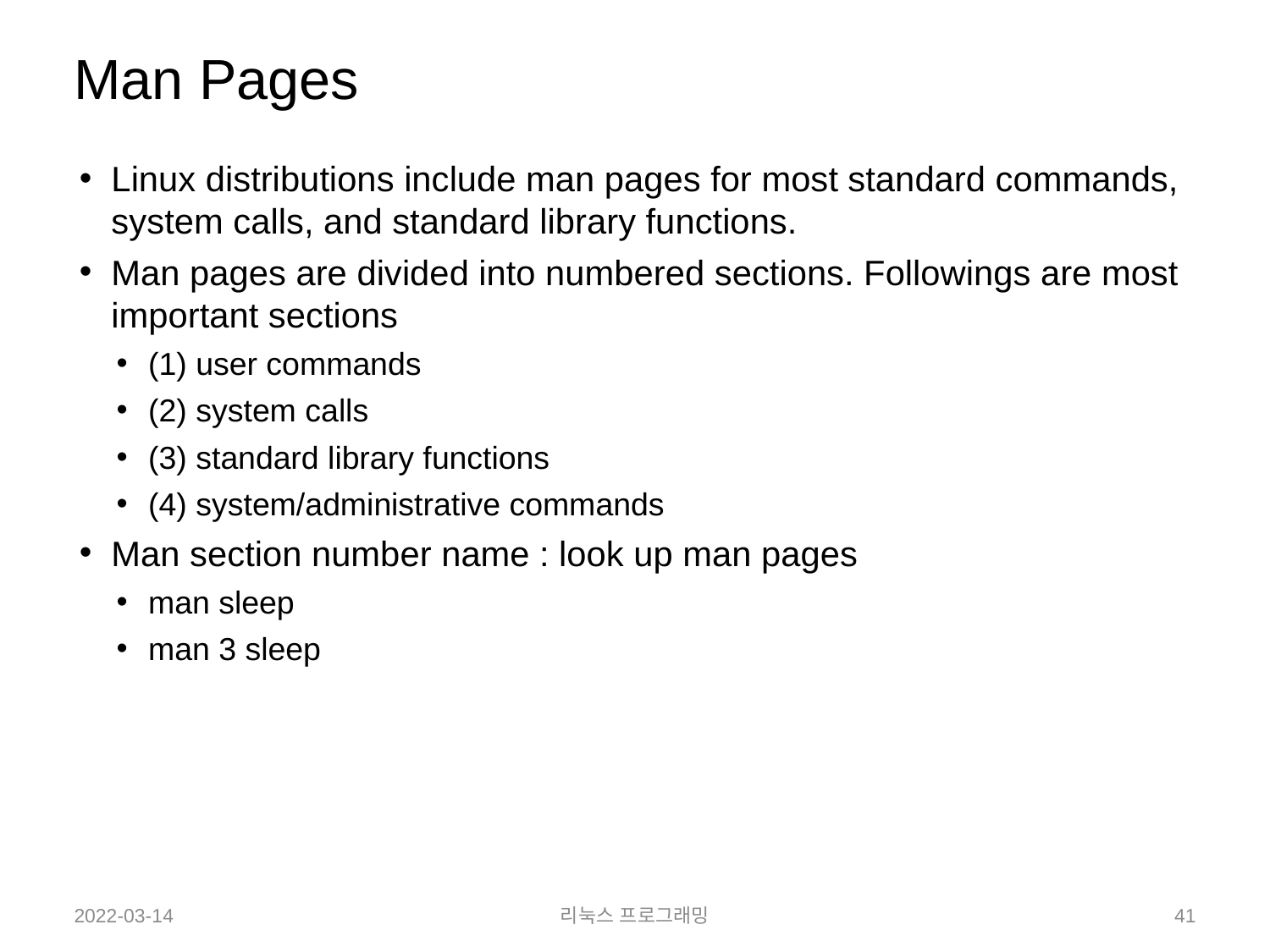

# Man Pages
Linux distributions include man pages for most standard commands, system calls, and standard library functions.
Man pages are divided into numbered sections. Followings are most important sections
(1) user commands
(2) system calls
(3) standard library functions
(4) system/administrative commands
Man section number name : look up man pages
man sleep
man 3 sleep
2022-03-14
리눅스 프로그래밍
41